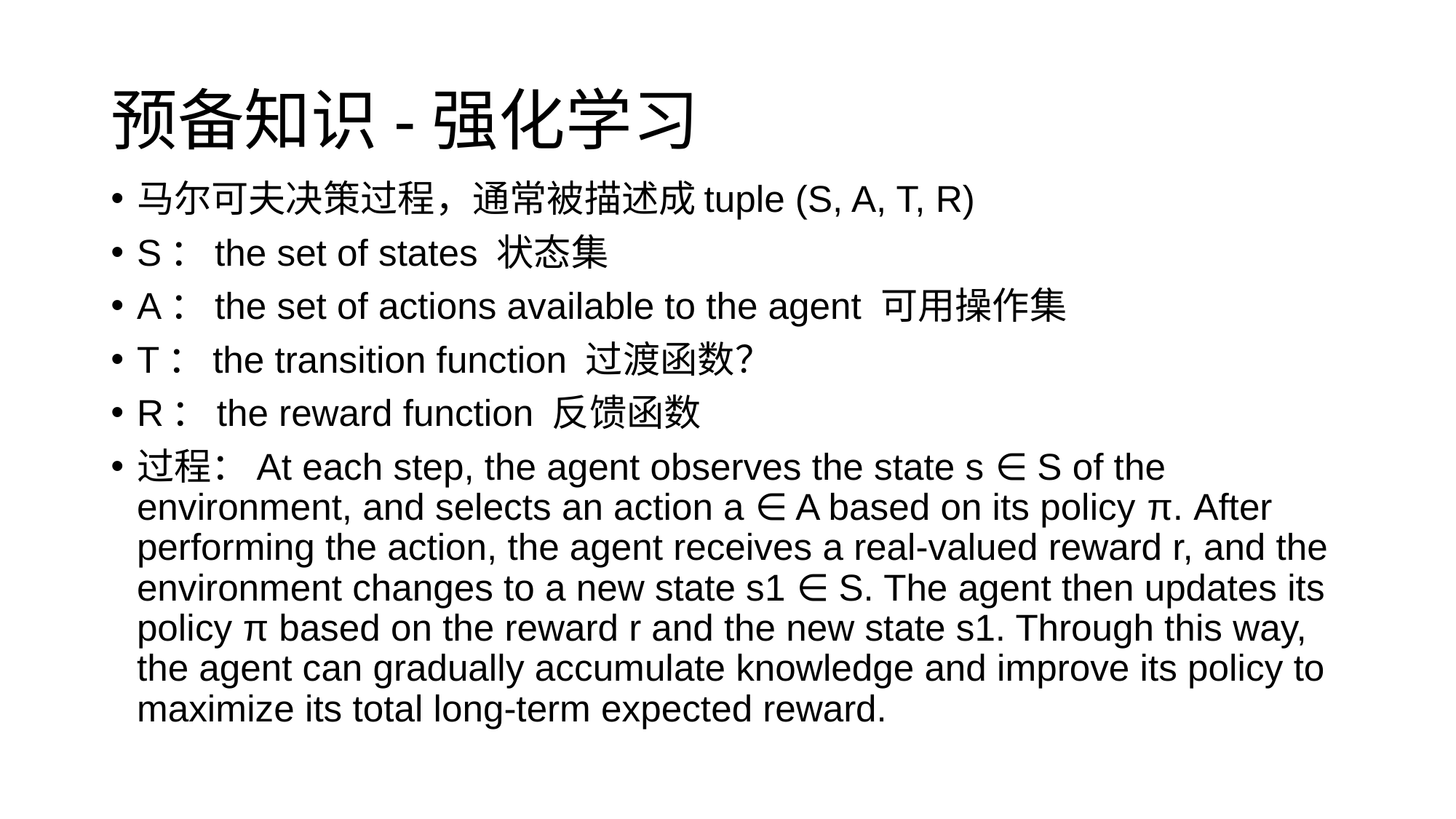

# 预备知识-强化学习
马尔可夫决策过程，通常被描述成tuple (S, A, T, R)
S：the set of states 状态集
A：the set of actions available to the agent 可用操作集
T：the transition function 过渡函数？
R：the reward function 反馈函数
过程：At each step, the agent observes the state s ∈ S of the environment, and selects an action a ∈ A based on its policy π. After performing the action, the agent receives a real-valued reward r, and the environment changes to a new state s1 ∈ S. The agent then updates its policy π based on the reward r and the new state s1. Through this way, the agent can gradually accumulate knowledge and improve its policy to maximize its total long-term expected reward.